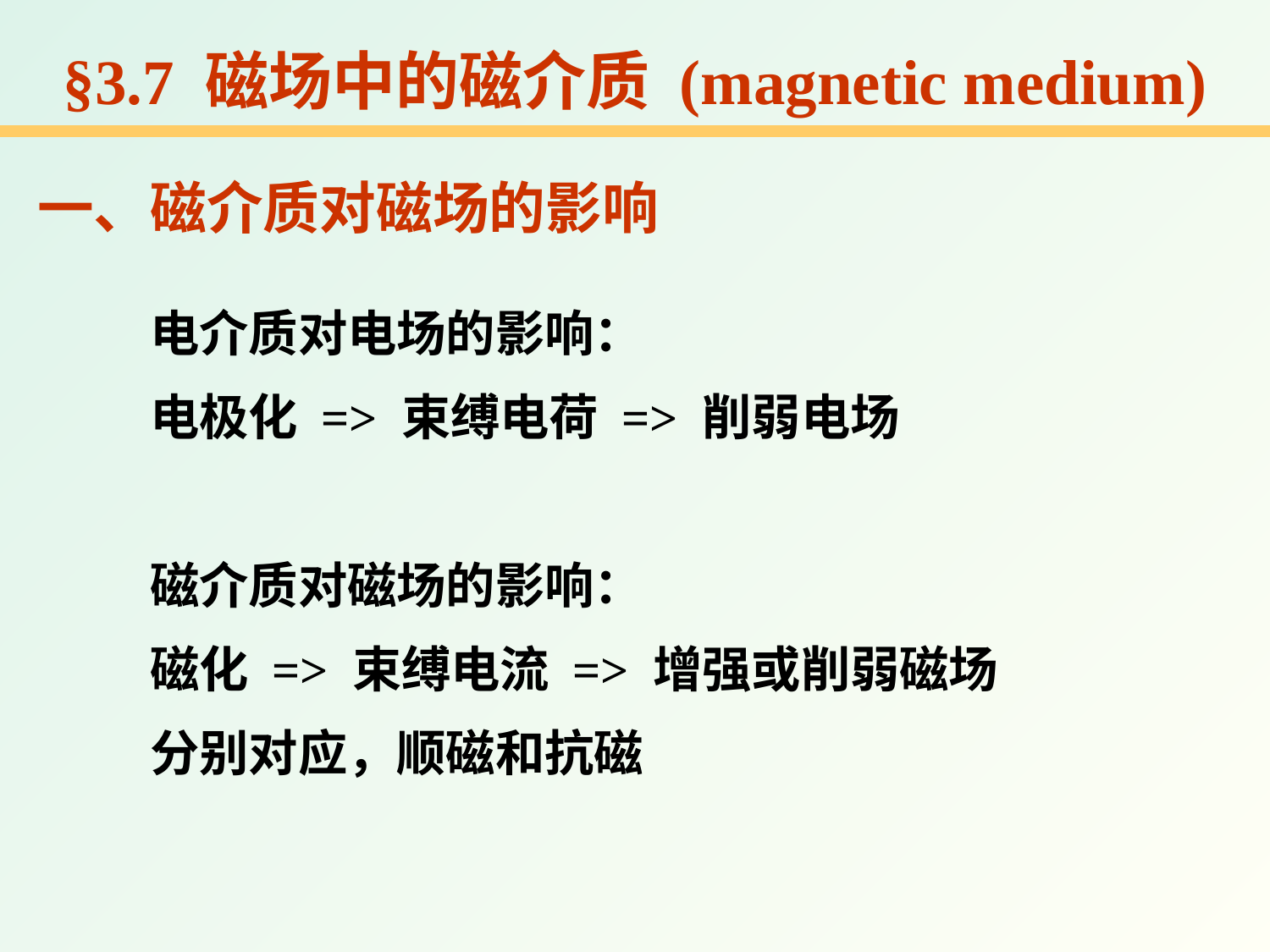

# §3.7 磁场中的磁介质 (magnetic medium)

一、磁介质对磁场的影响
电介质对电场的影响：
电极化 => 束缚电荷 => 削弱电场

磁介质对磁场的影响：
磁化 => 束缚电流 => 增强或削弱磁场
分别对应，顺磁和抗磁